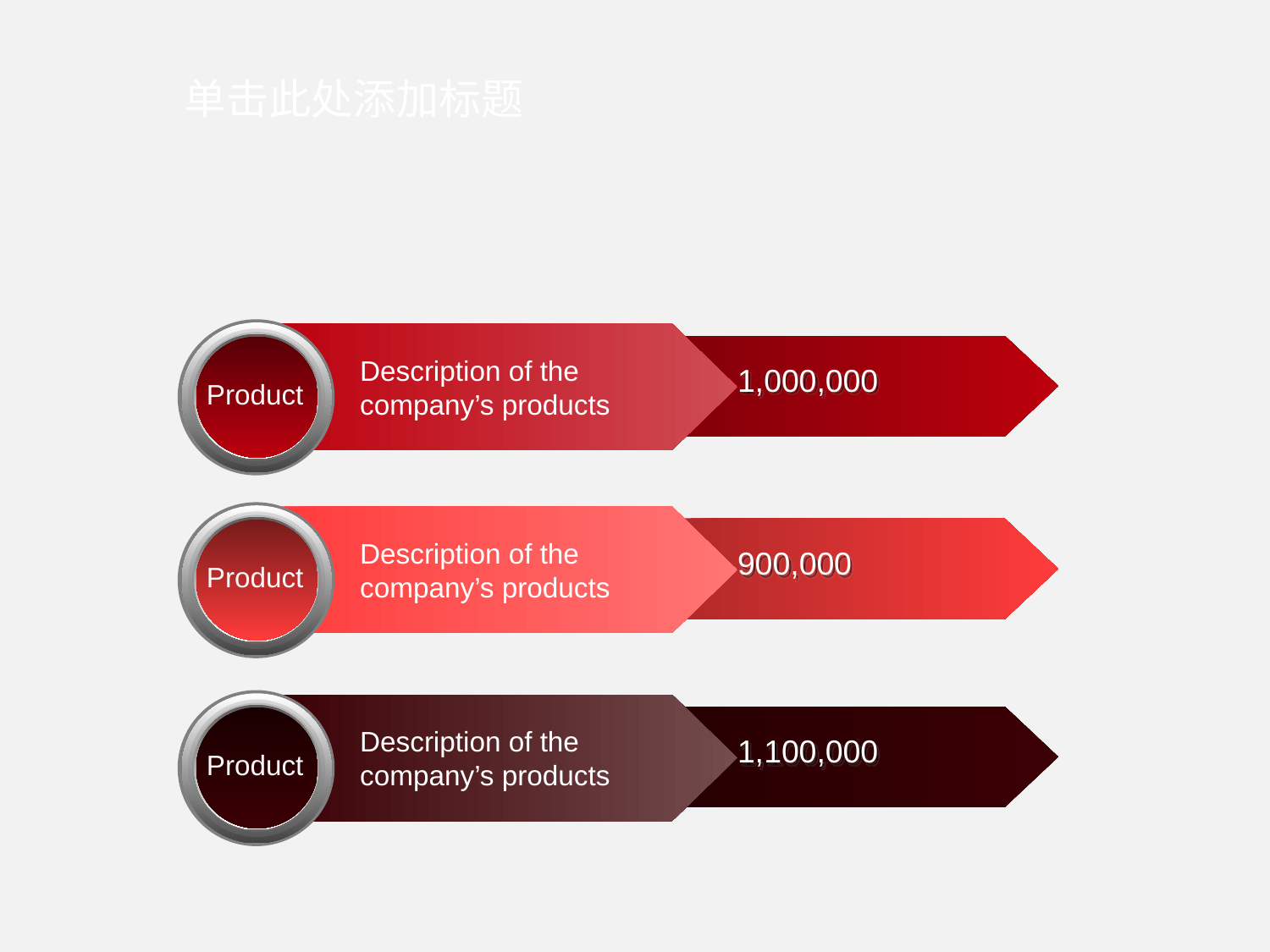

单击此处添加标题

Description of the
company’s products
1,000,000
Product

Description of the
company’s products
900,000
Product

Description of the
company’s products
1,100,000
Product